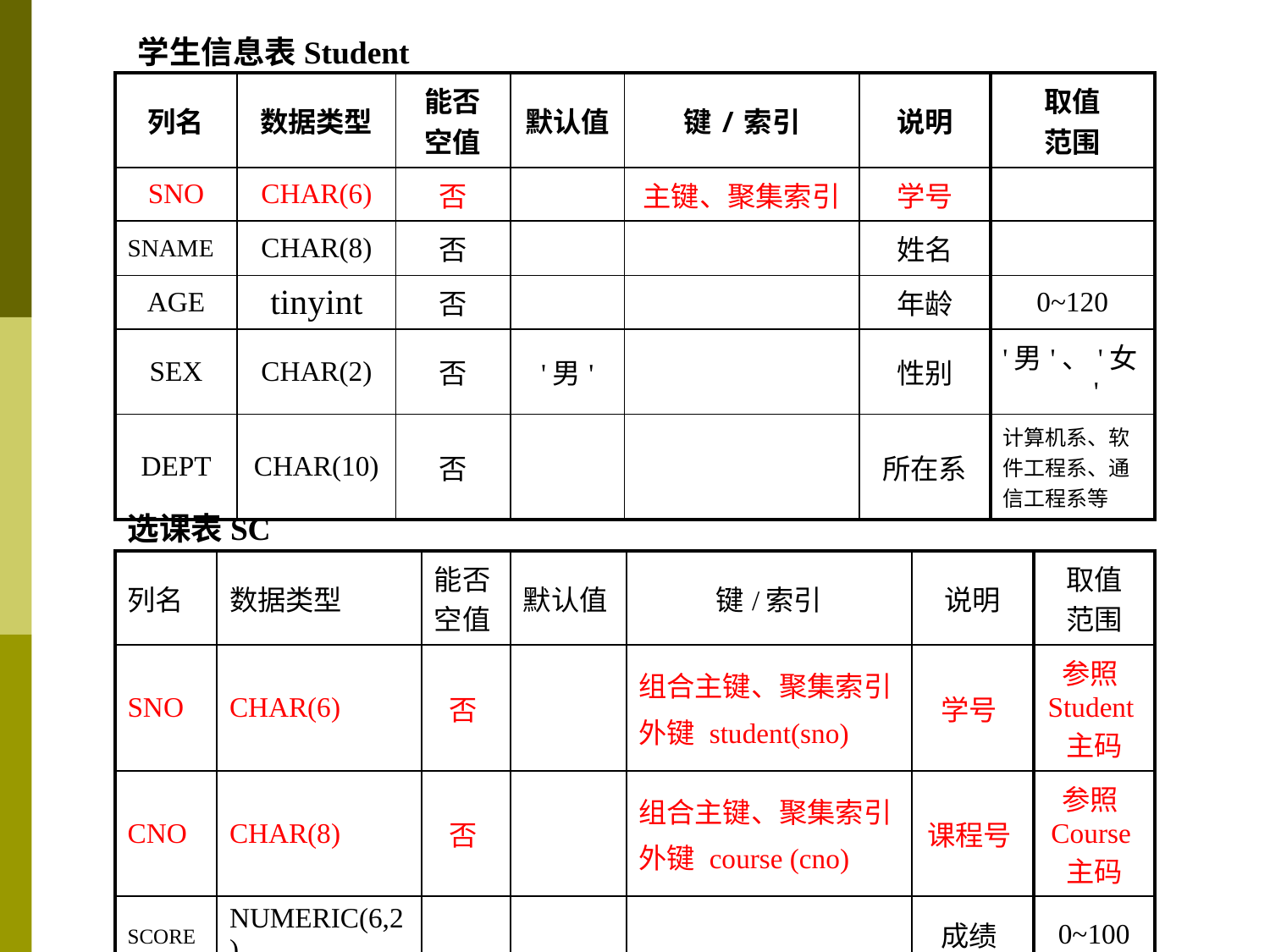

学生信息表Student
| 列名 | 数据类型 | 能否 空值 | 默认值 | 键/索引 | 说明 | 取值 范围 |
| --- | --- | --- | --- | --- | --- | --- |
| SNO | CHAR(6) | 否 |  | 主键、聚集索引 | 学号 |  |
| SNAME | CHAR(8) | 否 |  |  | 姓名 |  |
| AGE | tinyint | 否 |  |  | 年龄 | 0~120 |
| SEX | CHAR(2) | 否 | '男' |  | 性别 | '男'、'女' |
| DEPT | CHAR(10) | 否 |  |  | 所在系 | 计算机系、软件工程系、通信工程系等 |
选课表SC
| 列名 | 数据类型 | 能否空值 | 默认值 | 键/索引 | 说明 | 取值 范围 |
| --- | --- | --- | --- | --- | --- | --- |
| SNO | CHAR(6) | 否 |  | 组合主键、聚集索引 外键 student(sno) | 学号 | 参照Student主码 |
| CNO | CHAR(8) | 否 |  | 组合主键、聚集索引 外键 course (cno) | 课程号 | 参照Course主码 |
| SCORE | NUMERIC(6,2) |  |  |  | 成绩 | 0~100 |